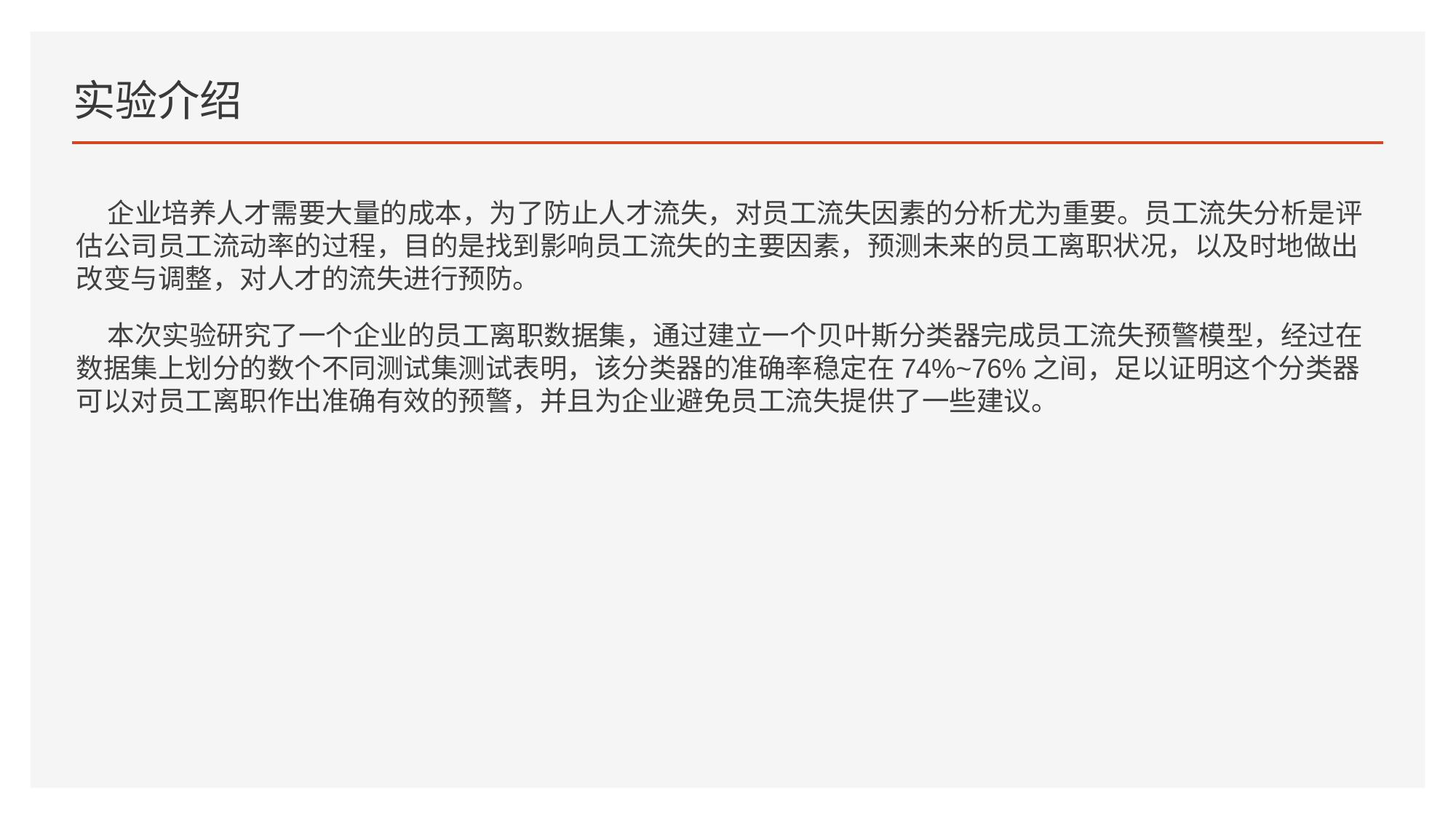

# 实验介绍
    企业培养人才需要大量的成本，为了防止人才流失，对员工流失因素的分析尤为重要。员工流失分析是评估公司员工流动率的过程，目的是找到影响员工流失的主要因素，预测未来的员工离职状况，以及时地做出改变与调整，对人才的流失进行预防。
    本次实验研究了一个企业的员工离职数据集，通过建立一个贝叶斯分类器完成员工流失预警模型，经过在数据集上划分的数个不同测试集测试表明，该分类器的准确率稳定在74%~76%之间，足以证明这个分类器可以对员工离职作出准确有效的预警，并且为企业避免员工流失提供了一些建议。